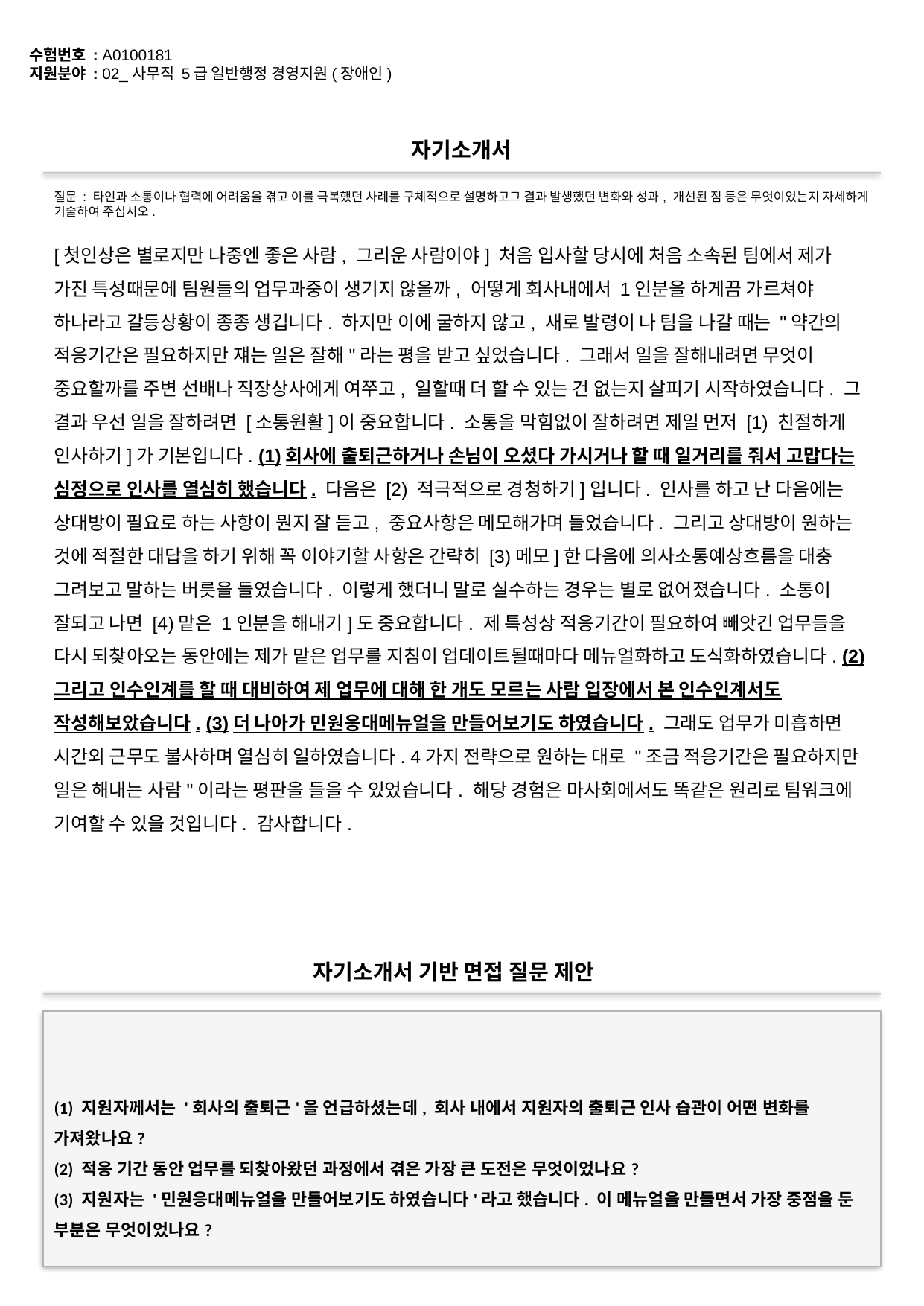

수험번호 : A0100181
지원분야 : 02_사무직 5급 일반행정 경영지원(장애인)
#

자기소개서

질문 : 타인과 소통이나 협력에 어려움을 겪고 이를 극복했던 사례를 구체적으로 설명하고그 결과 발생했던 변화와 성과, 개선된 점 등은 무엇이었는지 자세하게 기술하여 주십시오.

[첫인상은 별로지만 나중엔 좋은 사람, 그리운 사람이야] 처음 입사할 당시에 처음 소속된 팀에서 제가 가진 특성때문에 팀원들의 업무과중이 생기지 않을까, 어떻게 회사내에서 1인분을 하게끔 가르쳐야 하나라고 갈등상황이 종종 생깁니다. 하지만 이에 굴하지 않고, 새로 발령이 나 팀을 나갈 때는 "약간의 적응기간은 필요하지만 쟤는 일은 잘해"라는 평을 받고 싶었습니다. 그래서 일을 잘해내려면 무엇이 중요할까를 주변 선배나 직장상사에게 여쭈고, 일할때 더 할 수 있는 건 없는지 살피기 시작하였습니다. 그 결과 우선 일을 잘하려면 [소통원활]이 중요합니다. 소통을 막힘없이 잘하려면 제일 먼저 [1) 친절하게 인사하기]가 기본입니다. (1)회사에 출퇴근하거나 손님이 오셨다 가시거나 할 때 일거리를 줘서 고맙다는 심정으로 인사를 열심히 했습니다. 다음은 [2) 적극적으로 경청하기]입니다. 인사를 하고 난 다음에는 상대방이 필요로 하는 사항이 뭔지 잘 듣고, 중요사항은 메모해가며 들었습니다. 그리고 상대방이 원하는 것에 적절한 대답을 하기 위해 꼭 이야기할 사항은 간략히 [3)메모]한 다음에 의사소통예상흐름을 대충 그려보고 말하는 버릇을 들였습니다. 이렇게 했더니 말로 실수하는 경우는 별로 없어졌습니다. 소통이 잘되고 나면 [4)맡은 1인분을 해내기]도 중요합니다. 제 특성상 적응기간이 필요하여 빼앗긴 업무들을 다시 되찾아오는 동안에는 제가 맡은 업무를 지침이 업데이트될때마다 메뉴얼화하고 도식화하였습니다. (2)그리고 인수인계를 할 때 대비하여 제 업무에 대해 한 개도 모르는 사람 입장에서 본 인수인계서도 작성해보았습니다. (3)더 나아가 민원응대메뉴얼을 만들어보기도 하였습니다. 그래도 업무가 미흡하면 시간외 근무도 불사하며 열심히 일하였습니다. 4가지 전략으로 원하는 대로 "조금 적응기간은 필요하지만 일은 해내는 사람"이라는 평판을 들을 수 있었습니다. 해당 경험은 마사회에서도 똑같은 원리로 팀워크에 기여할 수 있을 것입니다. 감사합니다.

자기소개서 기반 면접 질문 제안

(1) 지원자께서는 '회사의 출퇴근'을 언급하셨는데, 회사 내에서 지원자의 출퇴근 인사 습관이 어떤 변화를 가져왔나요?
(2) 적응 기간 동안 업무를 되찾아왔던 과정에서 겪은 가장 큰 도전은 무엇이었나요?
(3) 지원자는 '민원응대메뉴얼을 만들어보기도 하였습니다'라고 했습니다. 이 메뉴얼을 만들면서 가장 중점을 둔 부분은 무엇이었나요?